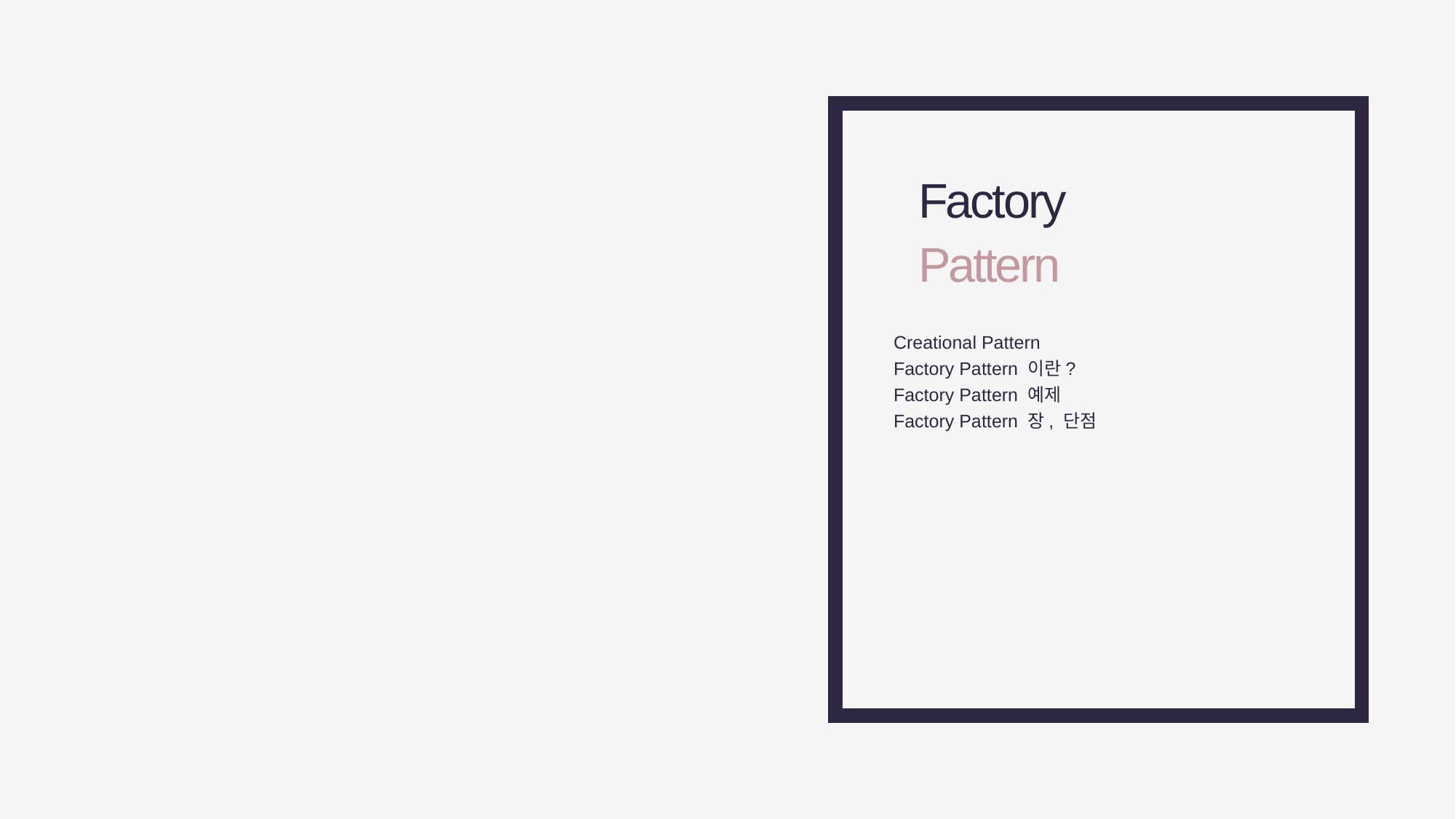

Factory
Pattern
Creational Pattern
Factory Pattern 이란?
Factory Pattern 예제
Factory Pattern 장, 단점